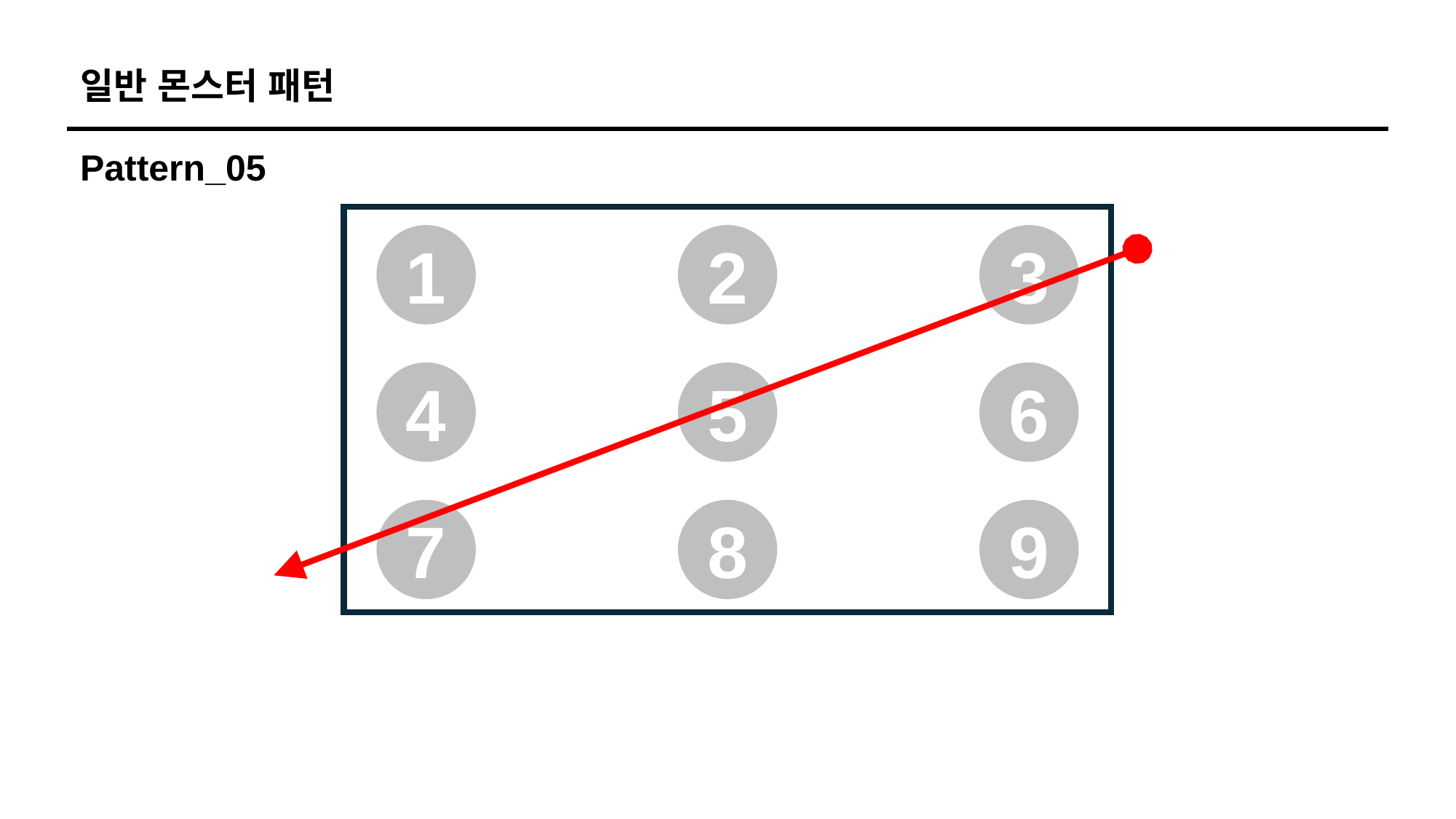

일반 몬스터 패턴
Pattern_05

1
2
3
4
5
6

7
8
9